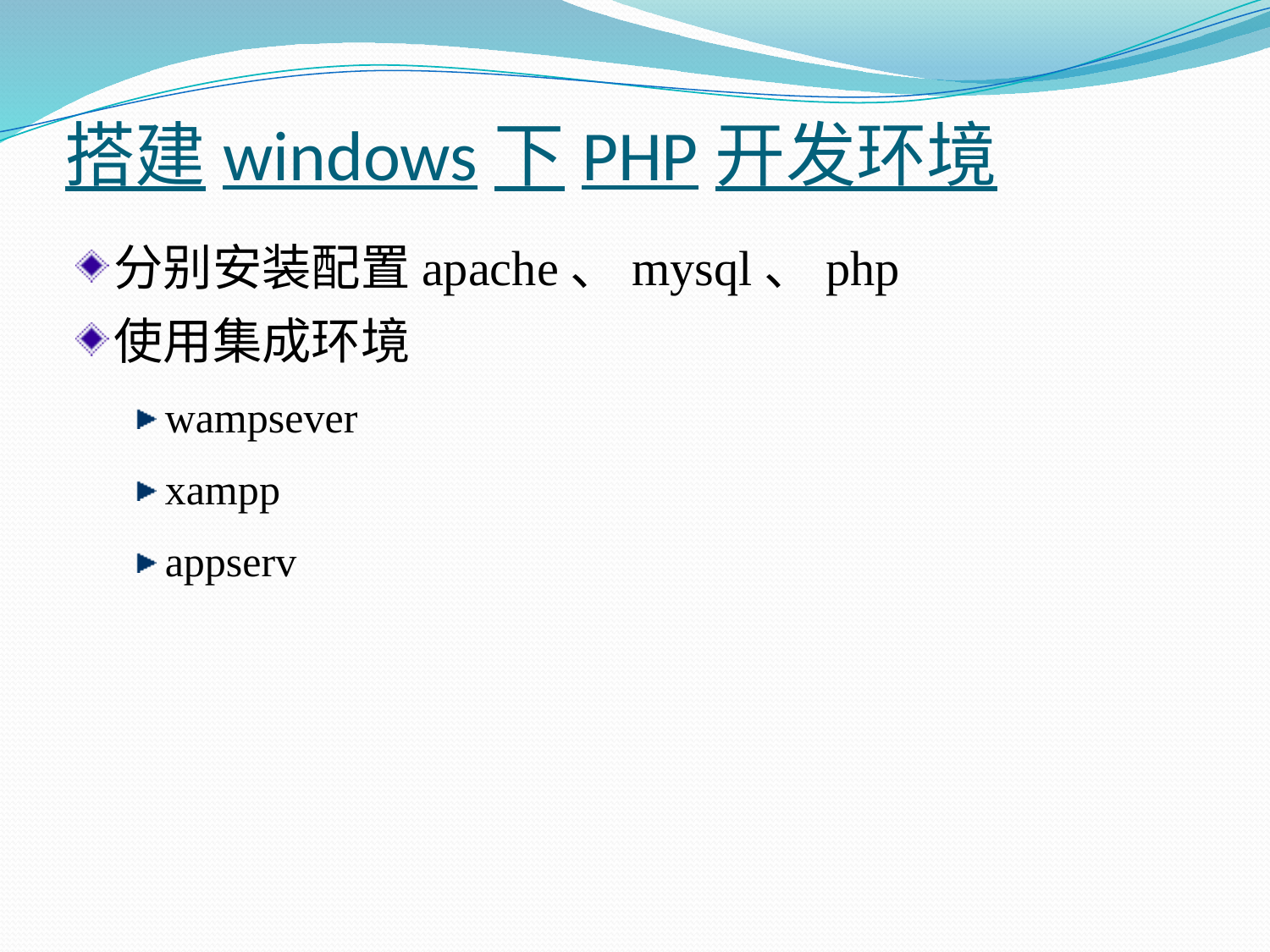

# 搭建windows下PHP开发环境
分别安装配置apache、mysql、php
使用集成环境
wampsever
xampp
appserv